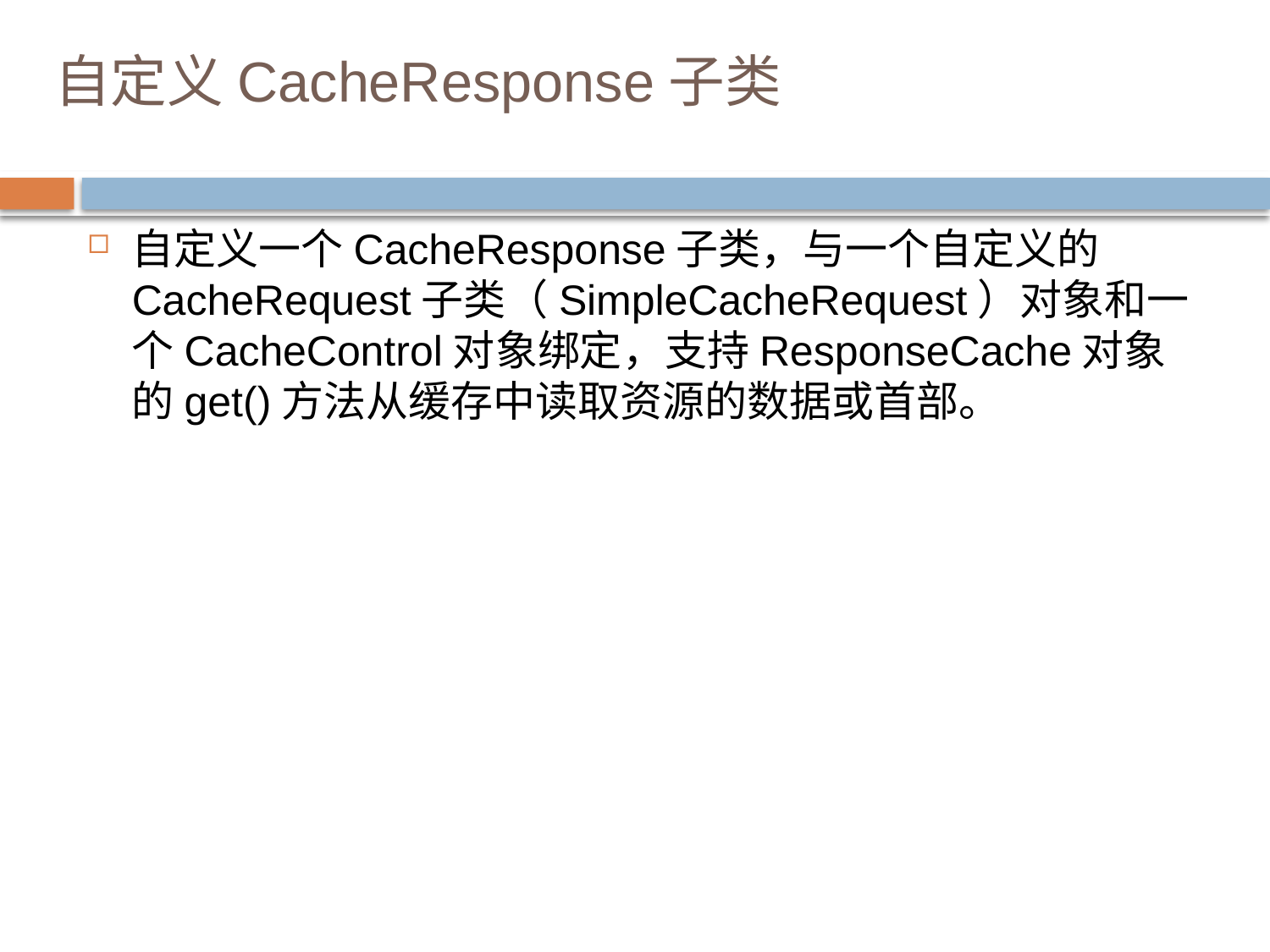

# 自定义CacheResponse子类
自定义一个CacheResponse子类，与一个自定义的CacheRequest子类（SimpleCacheRequest）对象和一个CacheControl对象绑定，支持ResponseCache对象的get()方法从缓存中读取资源的数据或首部。